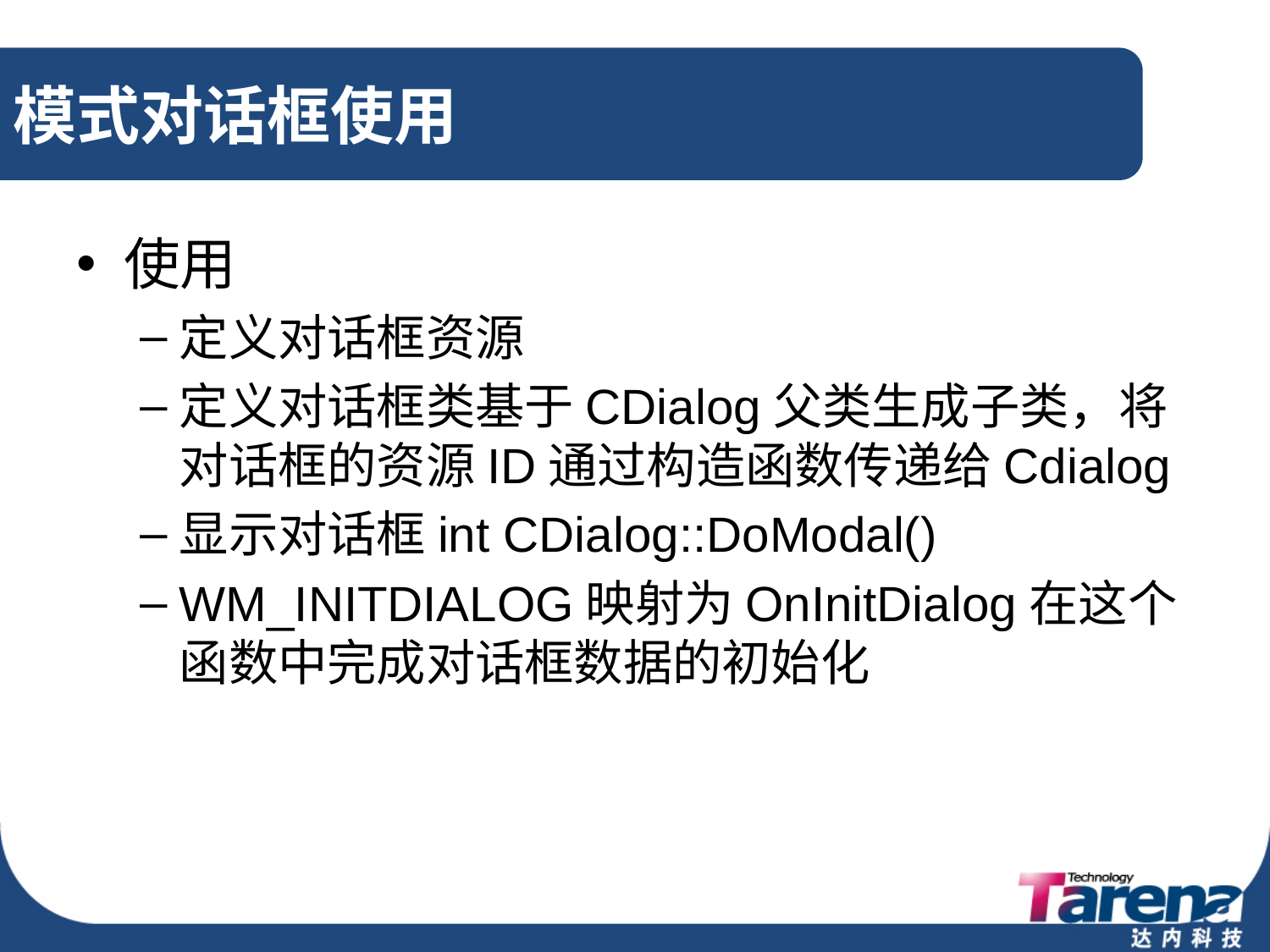

# 模式对话框使用
使用
定义对话框资源
定义对话框类基于CDialog父类生成子类，将对话框的资源ID通过构造函数传递给Cdialog
显示对话框int CDialog::DoModal()
WM_INITDIALOG映射为OnInitDialog在这个函数中完成对话框数据的初始化